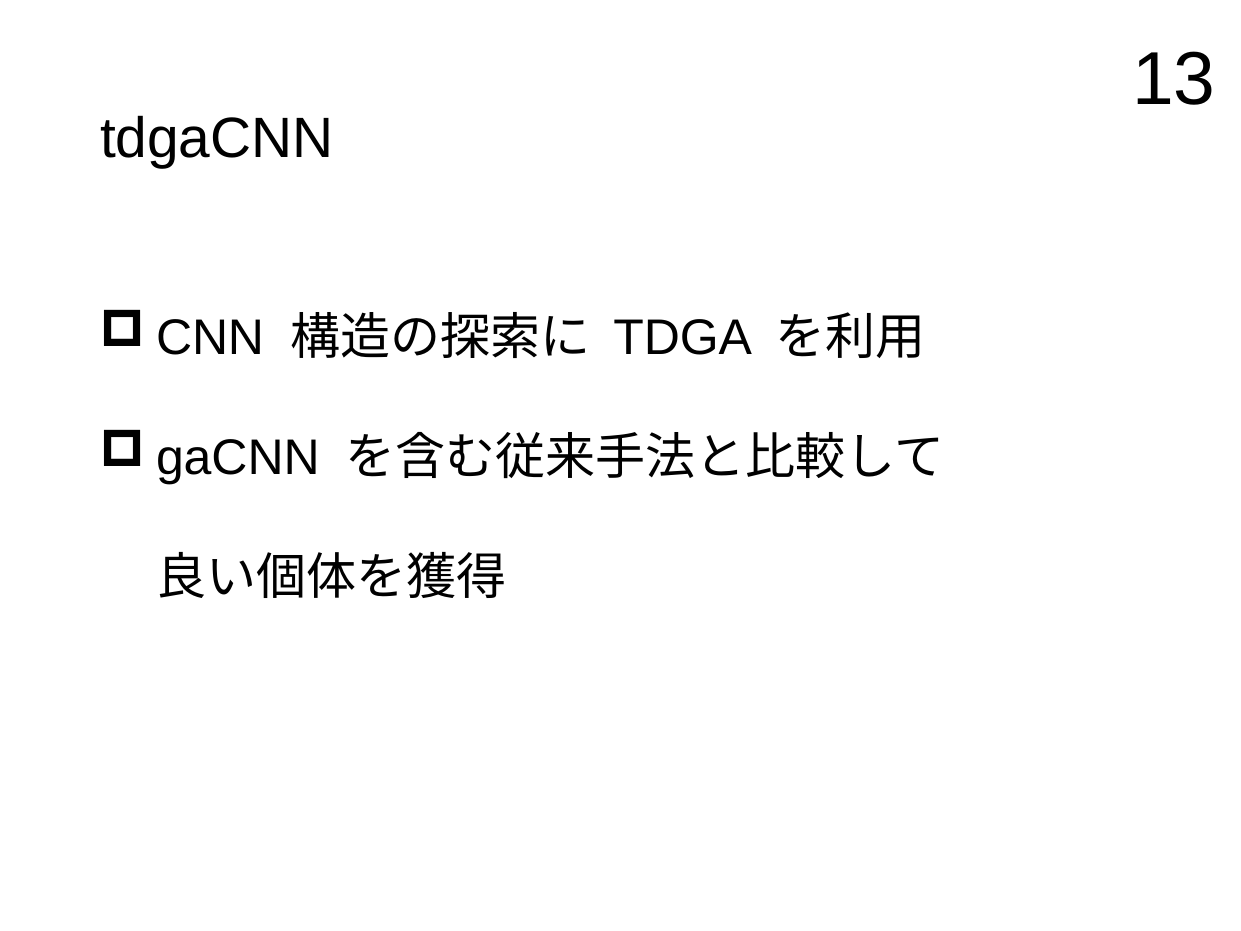

# tdgaCNN
13
CNN 構造の探索に TDGA を利用
gaCNN を含む従来手法と比較して
良い個体を獲得